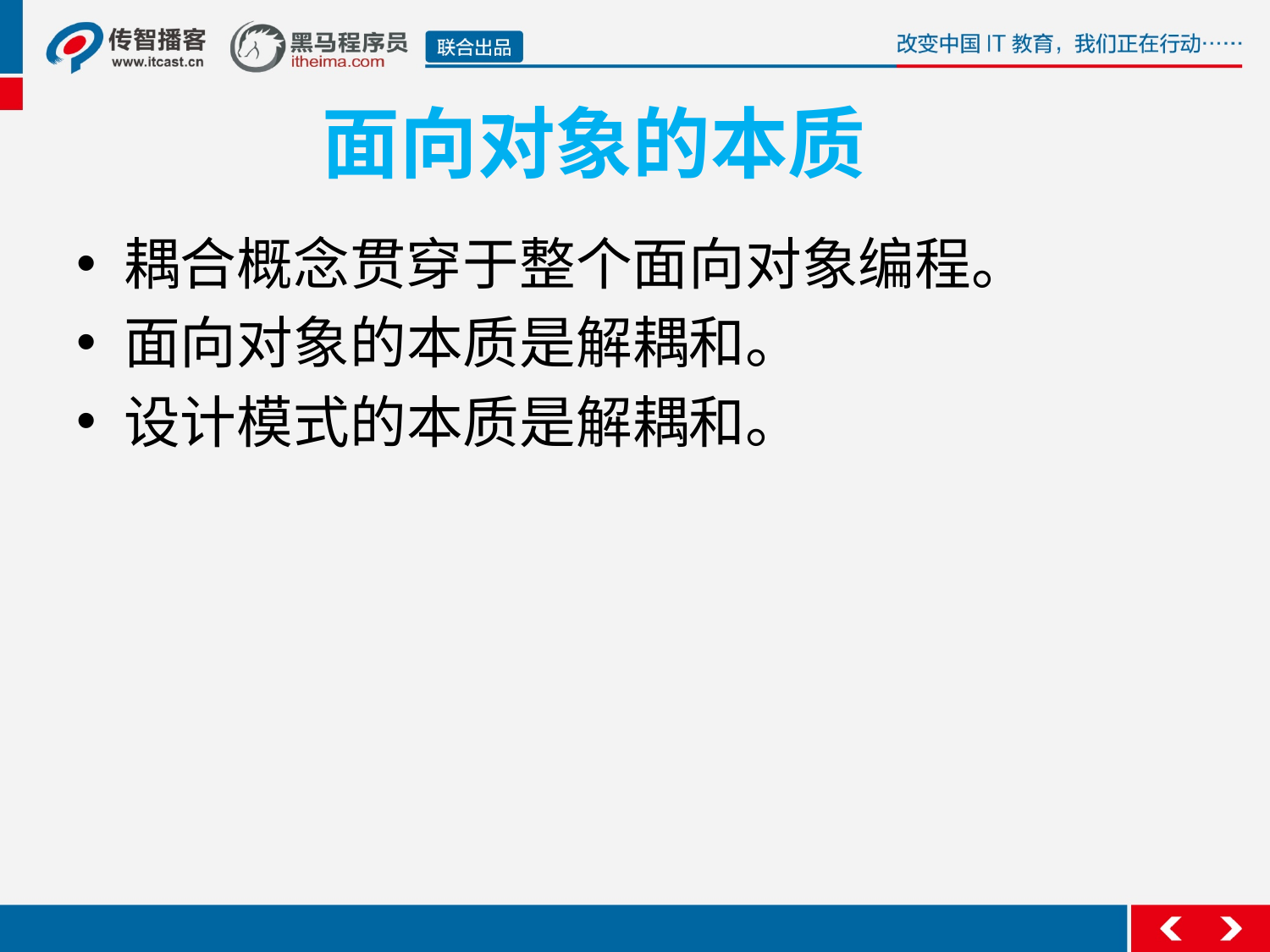

# 面向对象的本质
耦合概念贯穿于整个面向对象编程。
面向对象的本质是解耦和。
设计模式的本质是解耦和。